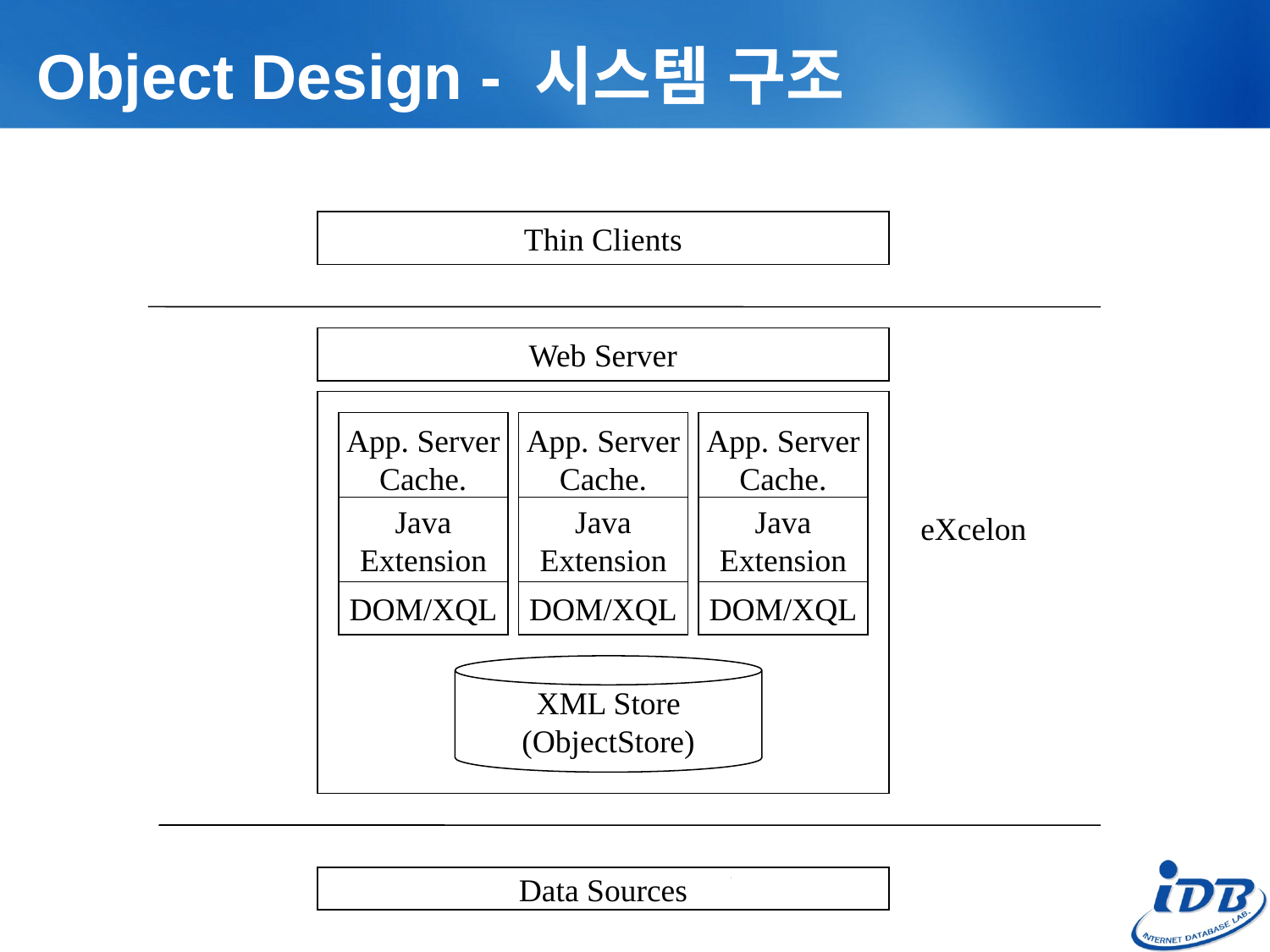

# Object Design - 시스템 구조
Thin Clients

Web Server

App. Server
Cache.

App. Server
Cache.

App. Server
Cache.

Java
Extension
Java
Extension
Java
Extension
eXcelon
DOM/XQL
DOM/XQL
DOM/XQL
XML Store
(ObjectStore)

Data Sources